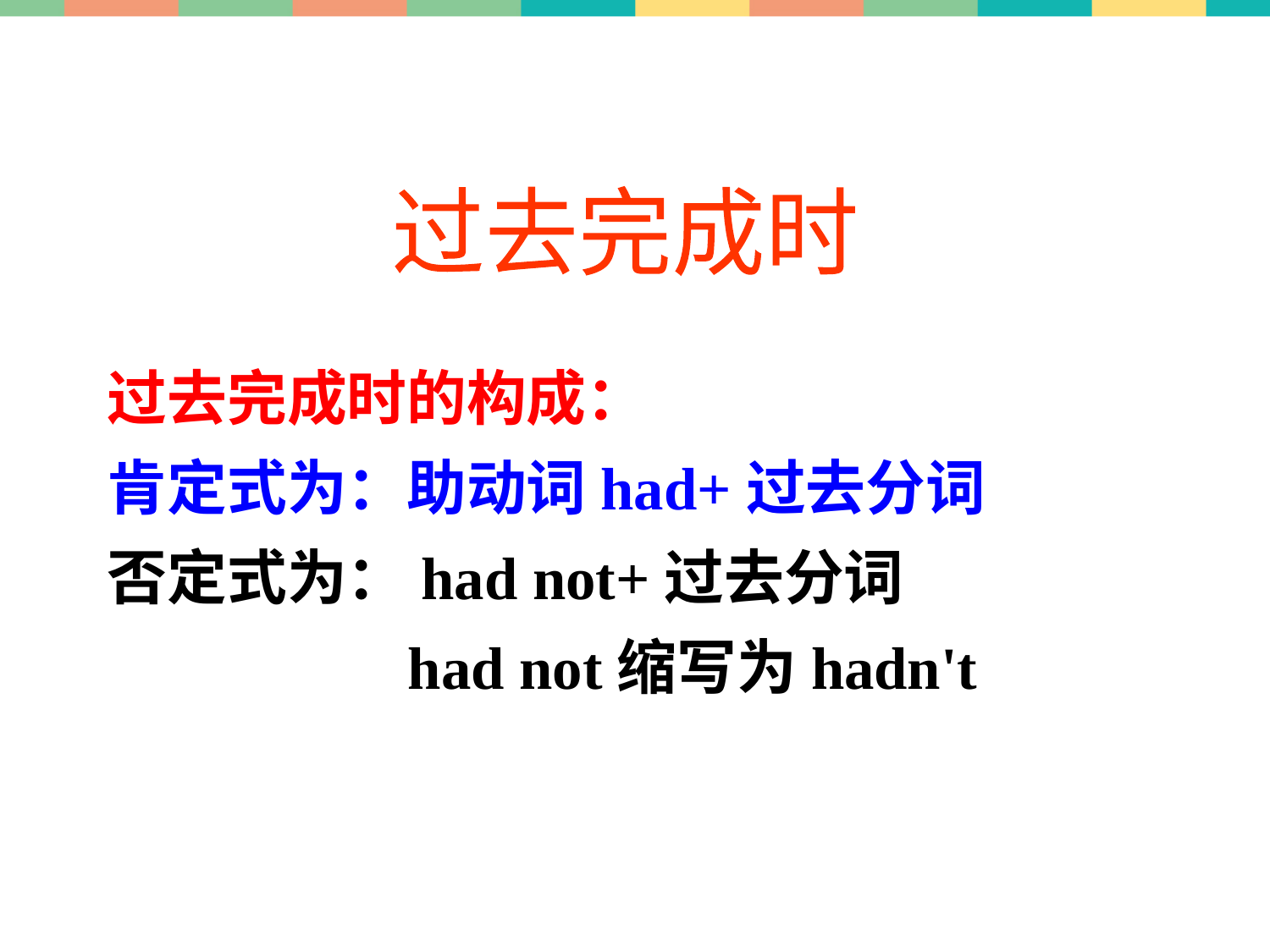

过去完成时
过去完成时的构成：
肯定式为：助动词had+过去分词
否定式为：had not+过去分词
                    had not缩写为hadn't